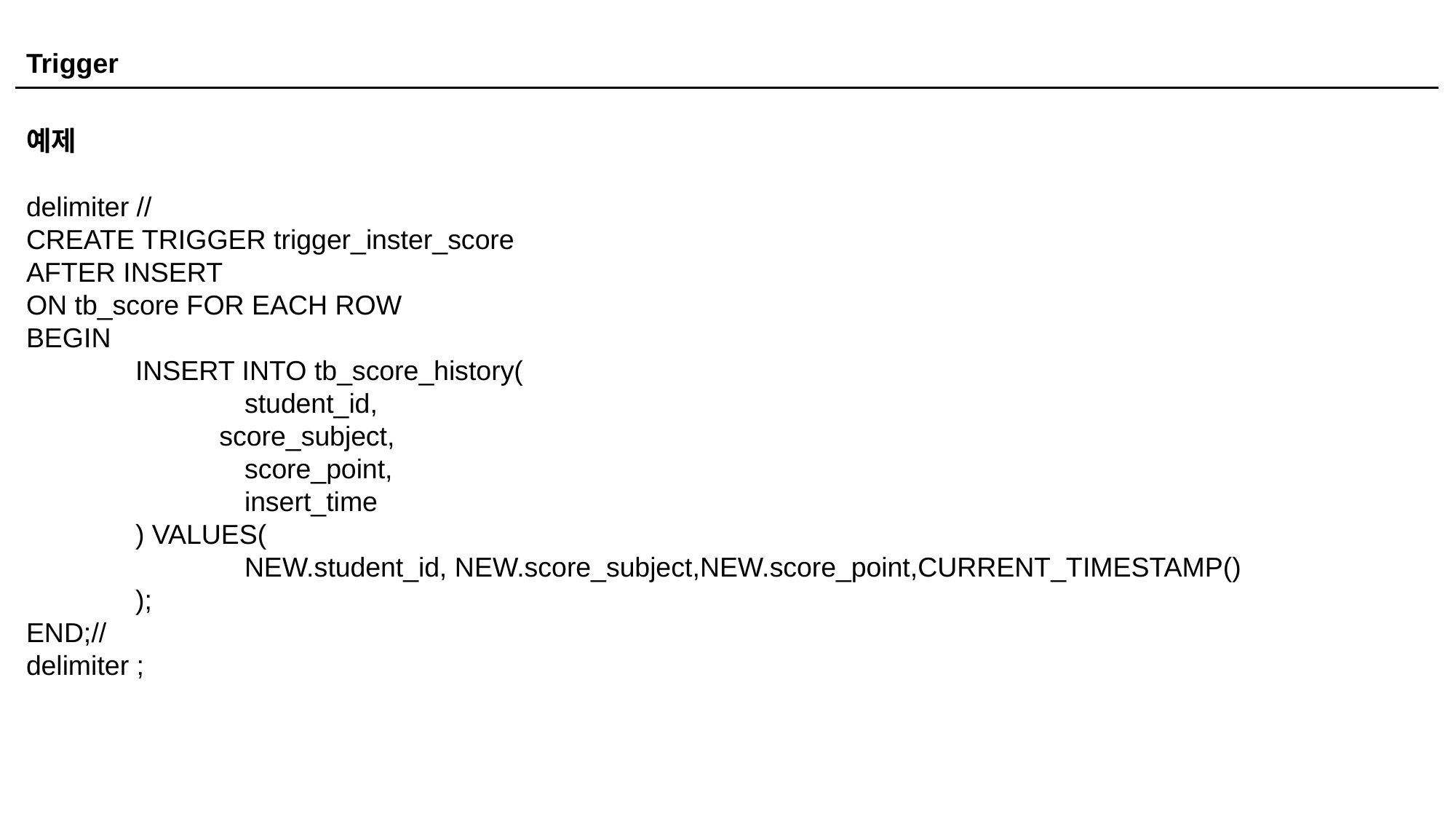

Trigger
예제

delimiter //
CREATE TRIGGER trigger_inster_score
AFTER INSERT
ON tb_score FOR EACH ROW
BEGIN
	INSERT INTO tb_score_history(
		student_id,
	           score_subject,
		score_point,
		insert_time
	) VALUES(
		NEW.student_id, NEW.score_subject,NEW.score_point,CURRENT_TIMESTAMP()
	);
END;//
delimiter ;